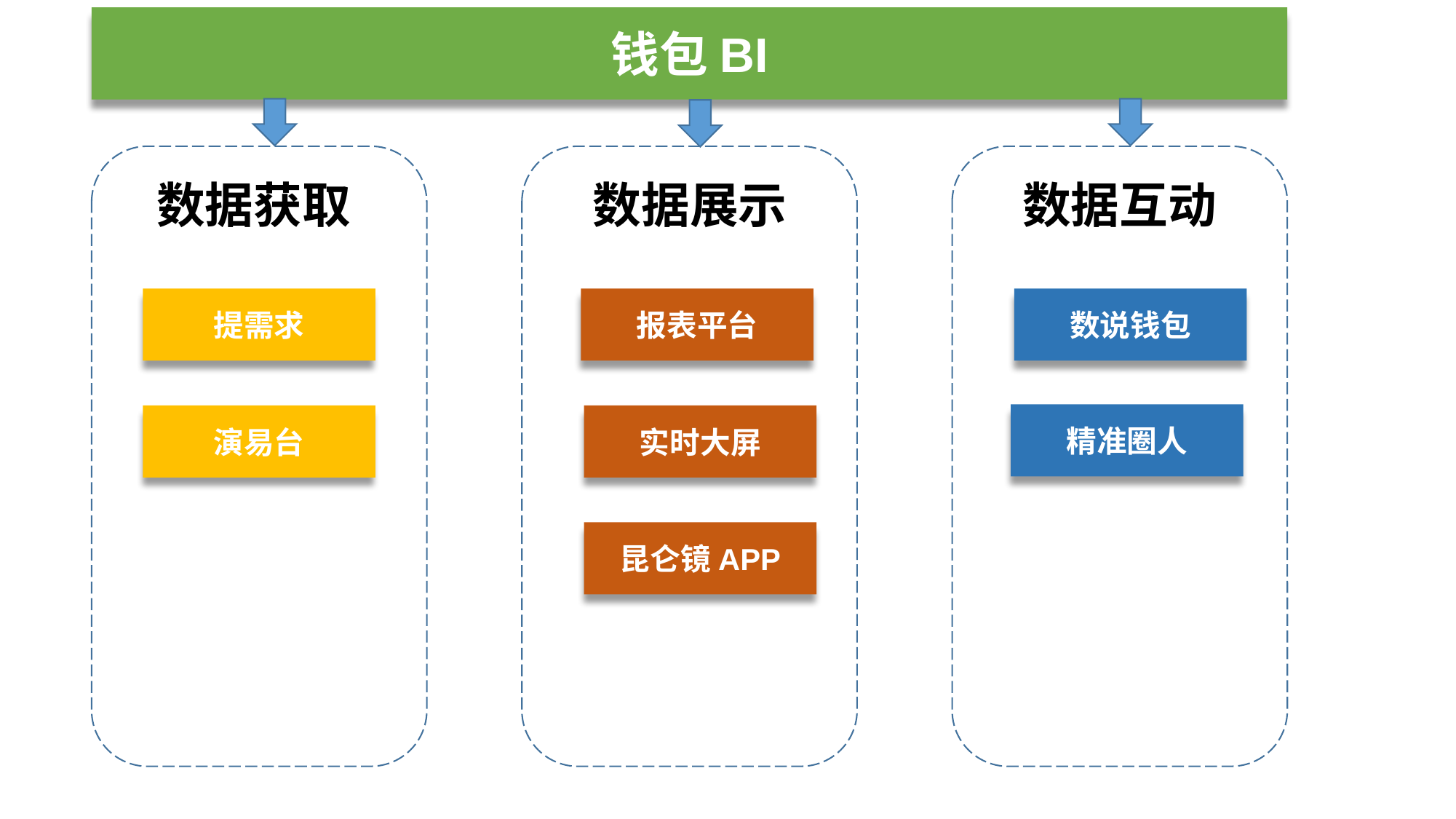

钱包BI

数据互动
数据获取
数据展示
数说钱包
提需求
报表平台
精准圈人
演易台
实时大屏
昆仑镜APP